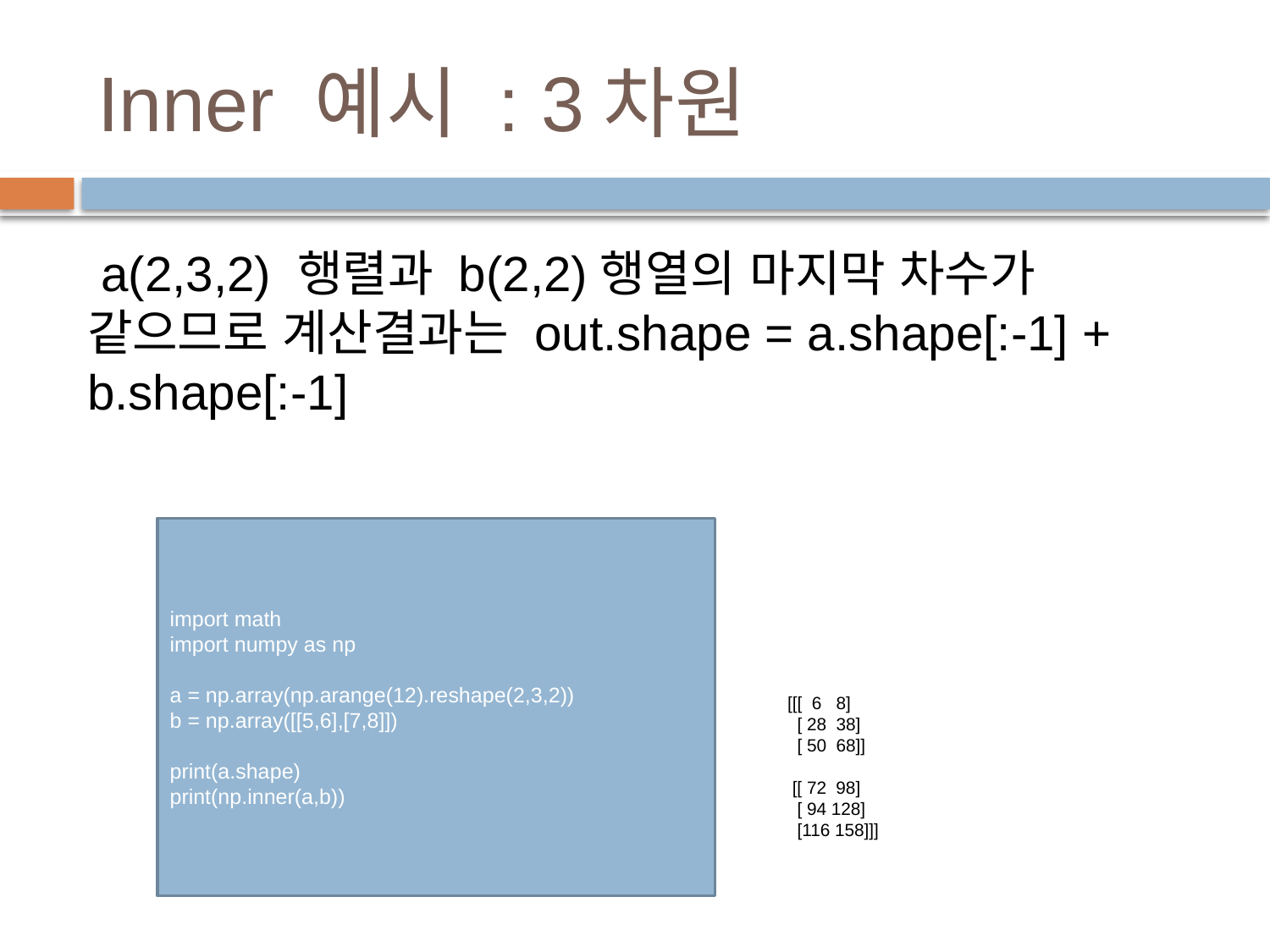

# Inner 예시 : 3차원
 a(2,3,2) 행렬과 b(2,2)행열의 마지막 차수가 같으므로 계산결과는 out.shape = a.shape[:-1] + b.shape[:-1]
import math
import numpy as np

a = np.array(np.arange(12).reshape(2,3,2))
b = np.array([[5,6],[7,8]])

print(a.shape)
print(np.inner(a,b))
[[[  6   8]
  [ 28  38]
  [ 50  68]]

 [[ 72  98]
  [ 94 128]
  [116 158]]]